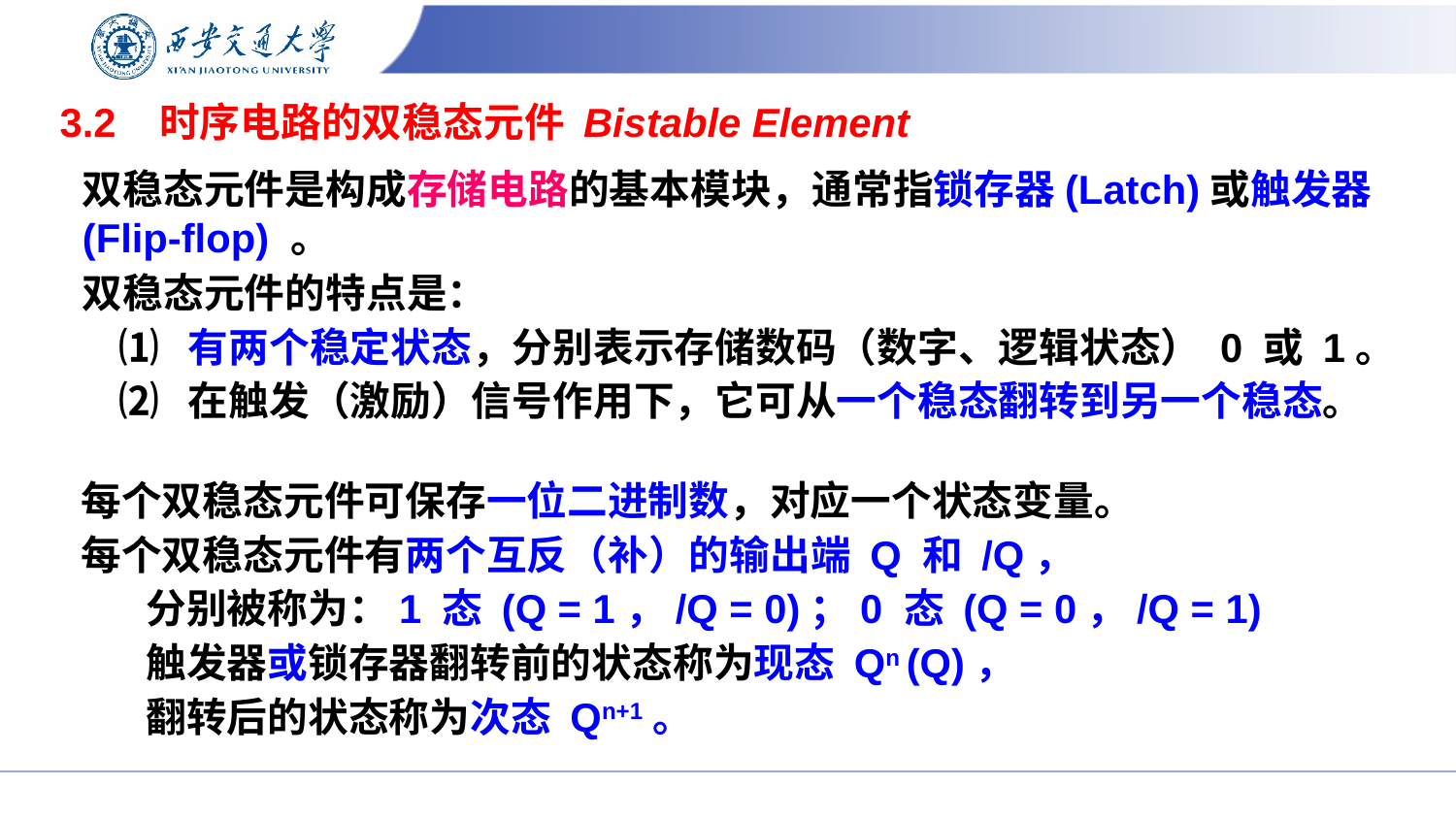

# 3.2   时序电路的双稳态元件 Bistable Element
双稳态元件是构成存储电路的基本模块，通常指锁存器(Latch)或触发器(Flip-flop) 。
双稳态元件的特点是：
    ⑴  有两个稳定状态，分别表示存储数码（数字、逻辑状态） 0 或 1。
    ⑵  在触发（激励）信号作用下，它可从一个稳态翻转到另一个稳态。
每个双稳态元件可保存一位二进制数，对应一个状态变量。
每个双稳态元件有两个互反（补）的输出端 Q 和 /Q，
      分别被称为：1 态 (Q = 1，/Q = 0)；0 态 (Q = 0，/Q = 1)
      触发器或锁存器翻转前的状态称为现态 Qn (Q)，
      翻转后的状态称为次态 Qn+1。